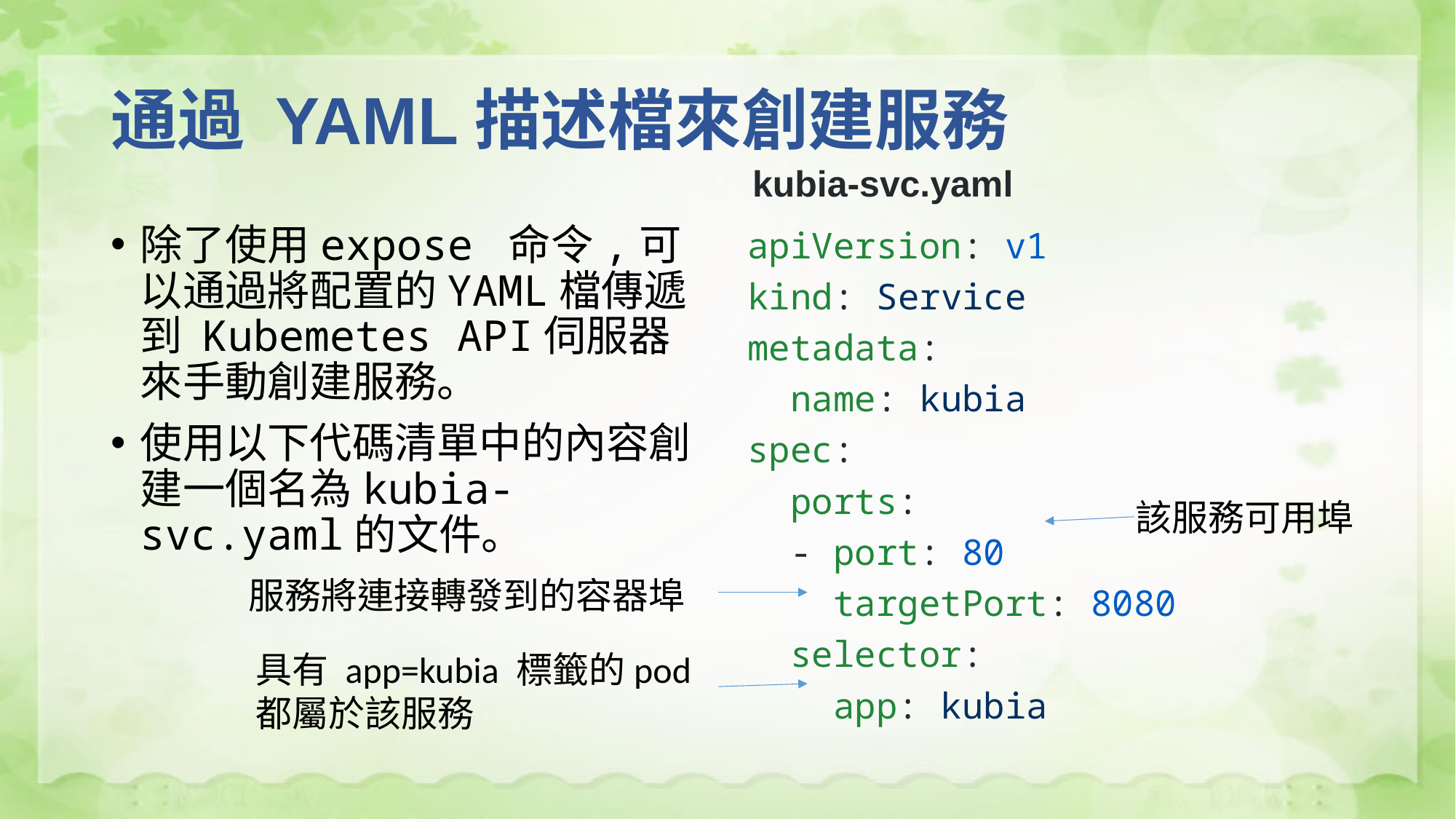

# 通過 YAML描述檔來創建服務
kubia-svc.yaml
除了使用expose 命令,可以通過將配置的YAML檔傳遞到 Kubemetes API伺服器來手動創建服務。
使用以下代碼清單中的內容創建一個名為kubia-svc.yaml的文件。
apiVersion: v1
kind: Service
metadata:
  name: kubia
spec:
  ports:
  - port: 80
    targetPort: 8080
  selector:
    app: kubia

該服務可用埠
服務將連接轉發到的容器埠
具有 app=kubia 標籤的pod
都屬於該服務